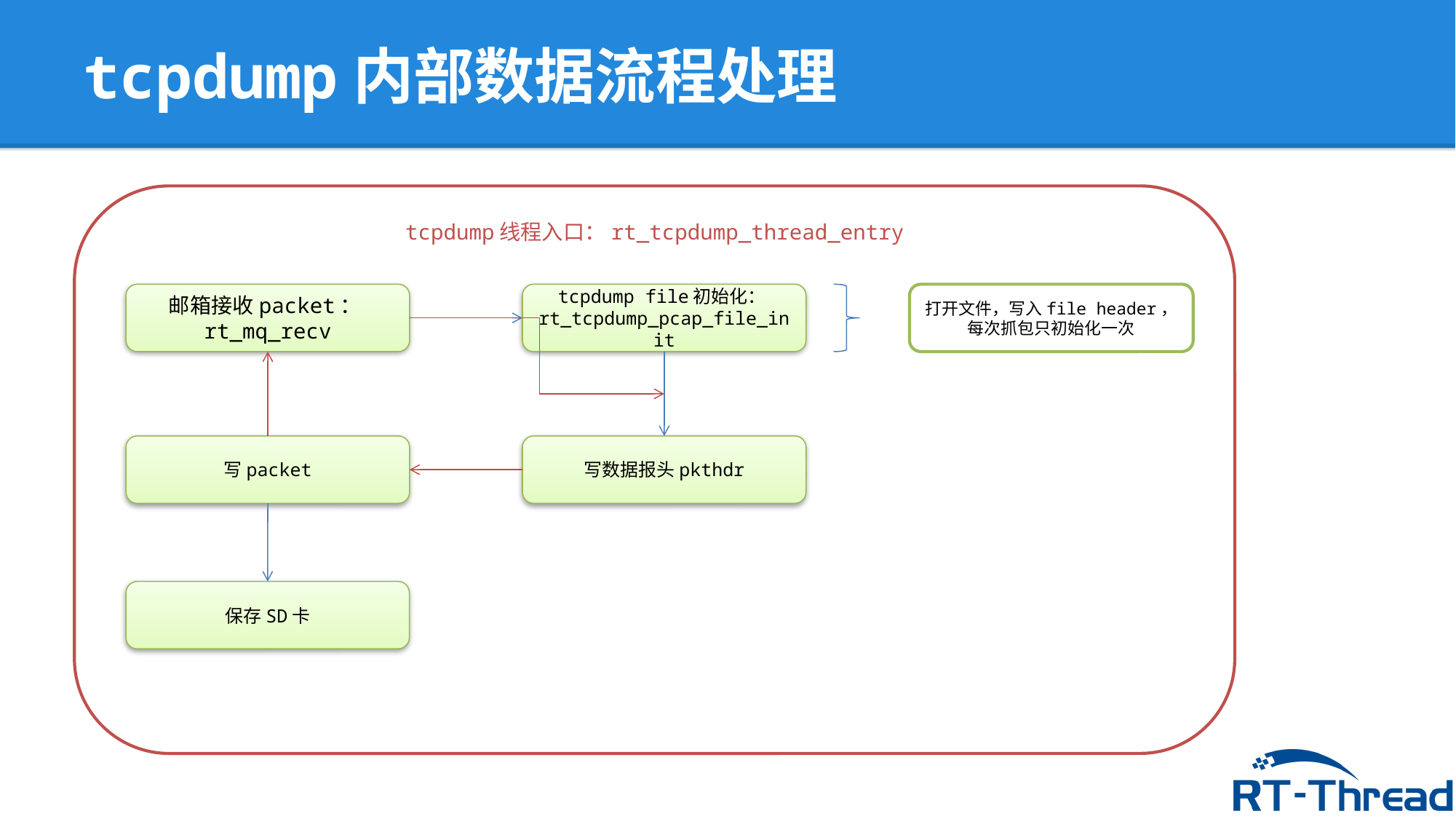

# tcpdump内部数据流程处理
tcpdump线程入口：rt_tcpdump_thread_entry
邮箱接收packet：rt_mq_recv
tcpdump file初始化：rt_tcpdump_pcap_file_init

打开文件，写入file header，每次抓包只初始化一次
写packet
写数据报头pkthdr
保存SD卡